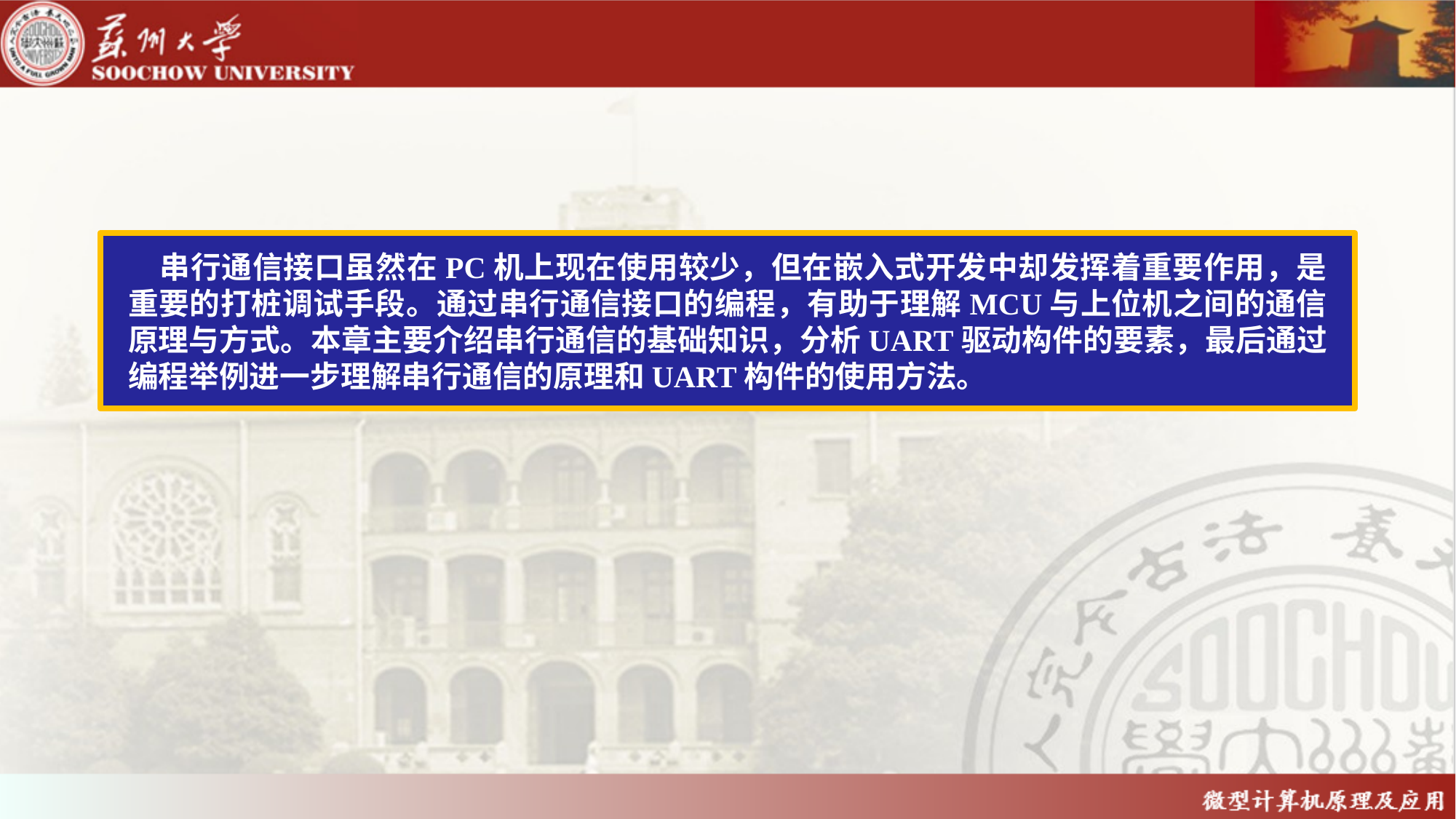

串行通信接口虽然在PC机上现在使用较少，但在嵌入式开发中却发挥着重要作用，是重要的打桩调试手段。通过串行通信接口的编程，有助于理解MCU与上位机之间的通信原理与方式。本章主要介绍串行通信的基础知识，分析UART驱动构件的要素，最后通过编程举例进一步理解串行通信的原理和UART构件的使用方法。